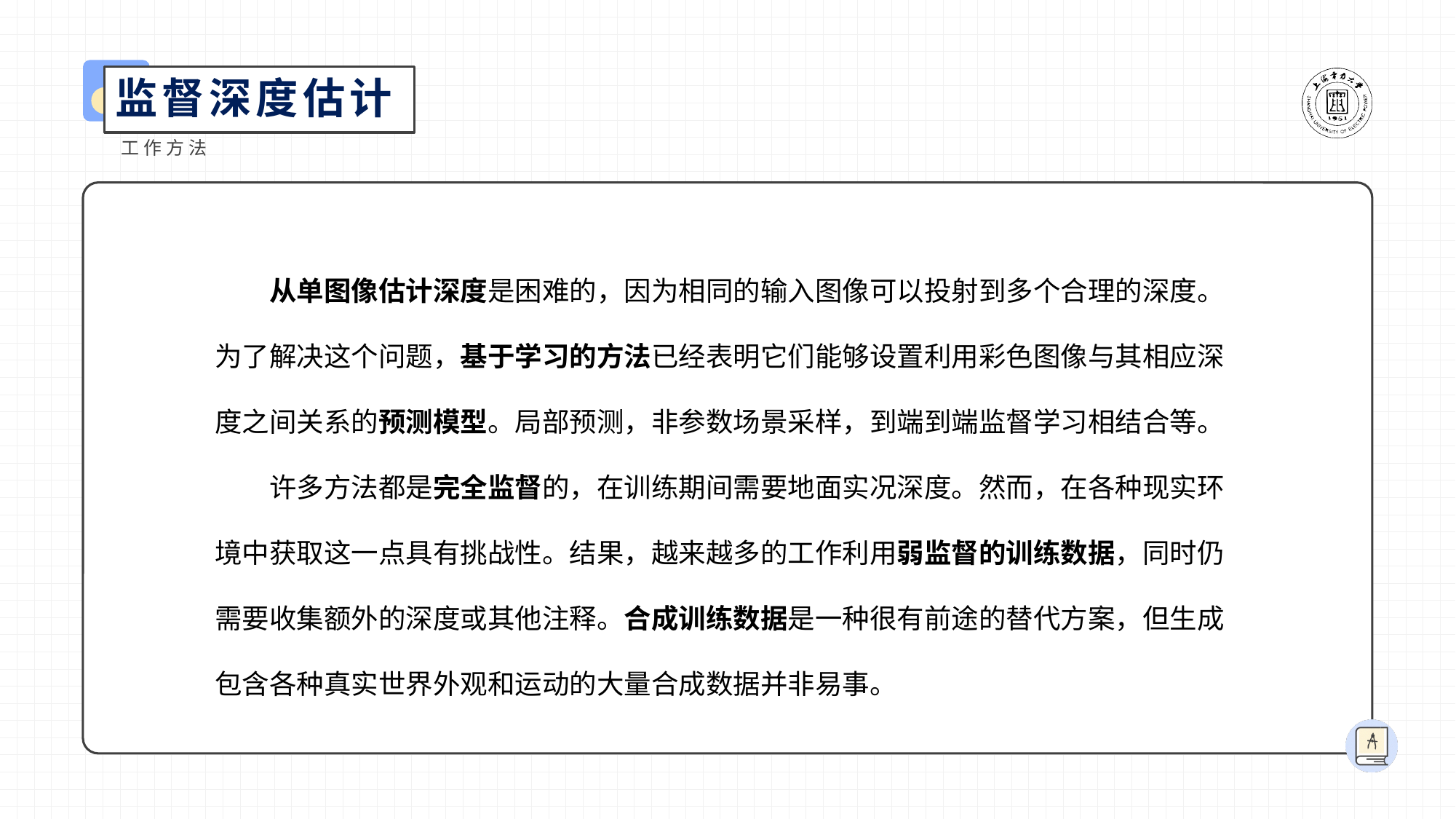

监督深度估计
工作方法
从单图像估计深度是困难的，因为相同的输入图像可以投射到多个合理的深度。为了解决这个问题，基于学习的方法已经表明它们能够设置利用彩色图像与其相应深度之间关系的预测模型。局部预测，非参数场景采样，到端到端监督学习相结合等。
许多方法都是完全监督的，在训练期间需要地面实况深度。然而，在各种现实环境中获取这一点具有挑战性。结果，越来越多的工作利用弱监督的训练数据，同时仍需要收集额外的深度或其他注释。合成训练数据是一种很有前途的替代方案，但生成包含各种真实世界外观和运动的大量合成数据并非易事。